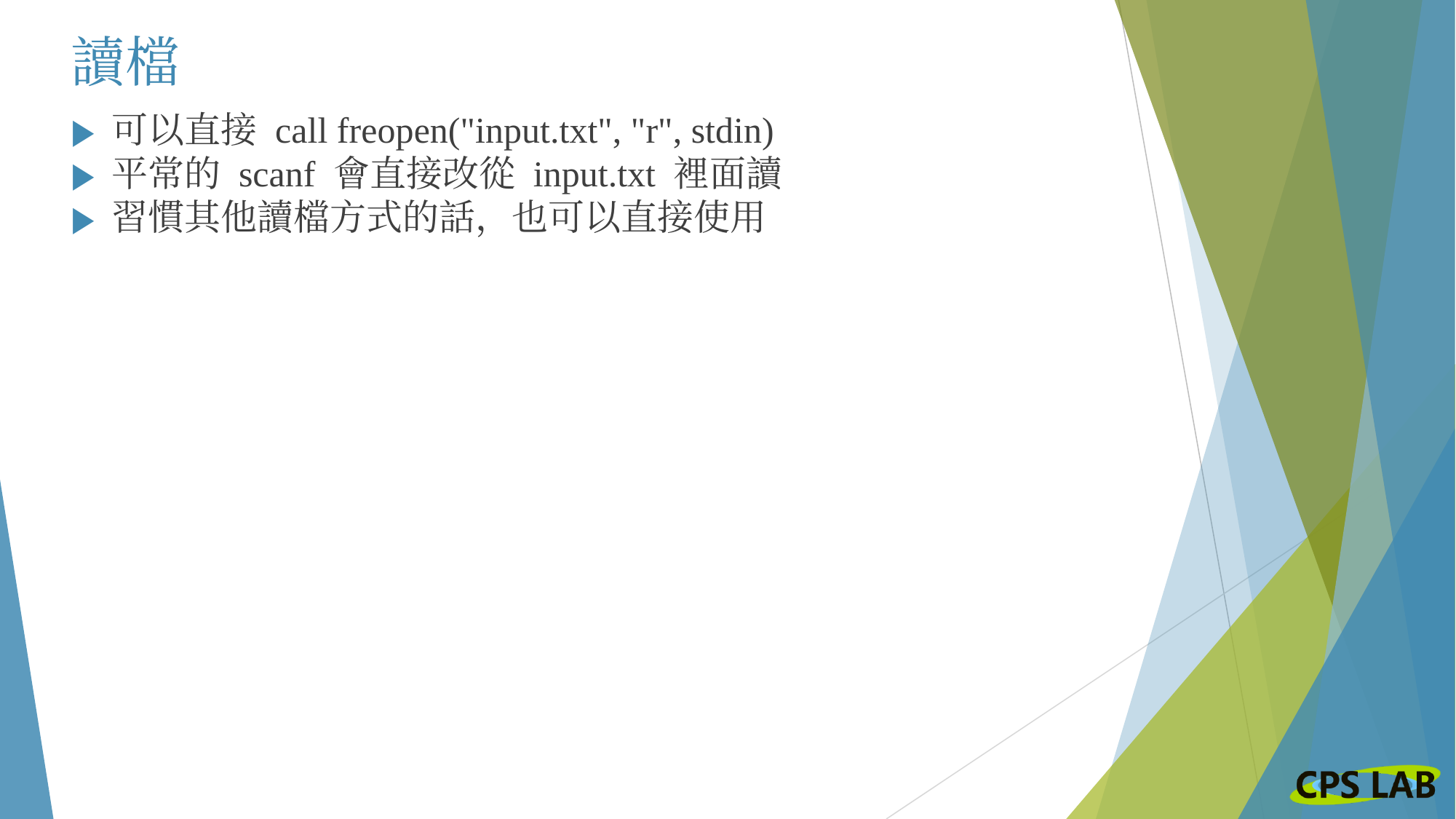

# 讀檔
可以直接 call freopen("input.txt", "r", stdin)
平常的 scanf 會直接改從 input.txt 裡面讀
習慣其他讀檔方式的話，也可以直接使用